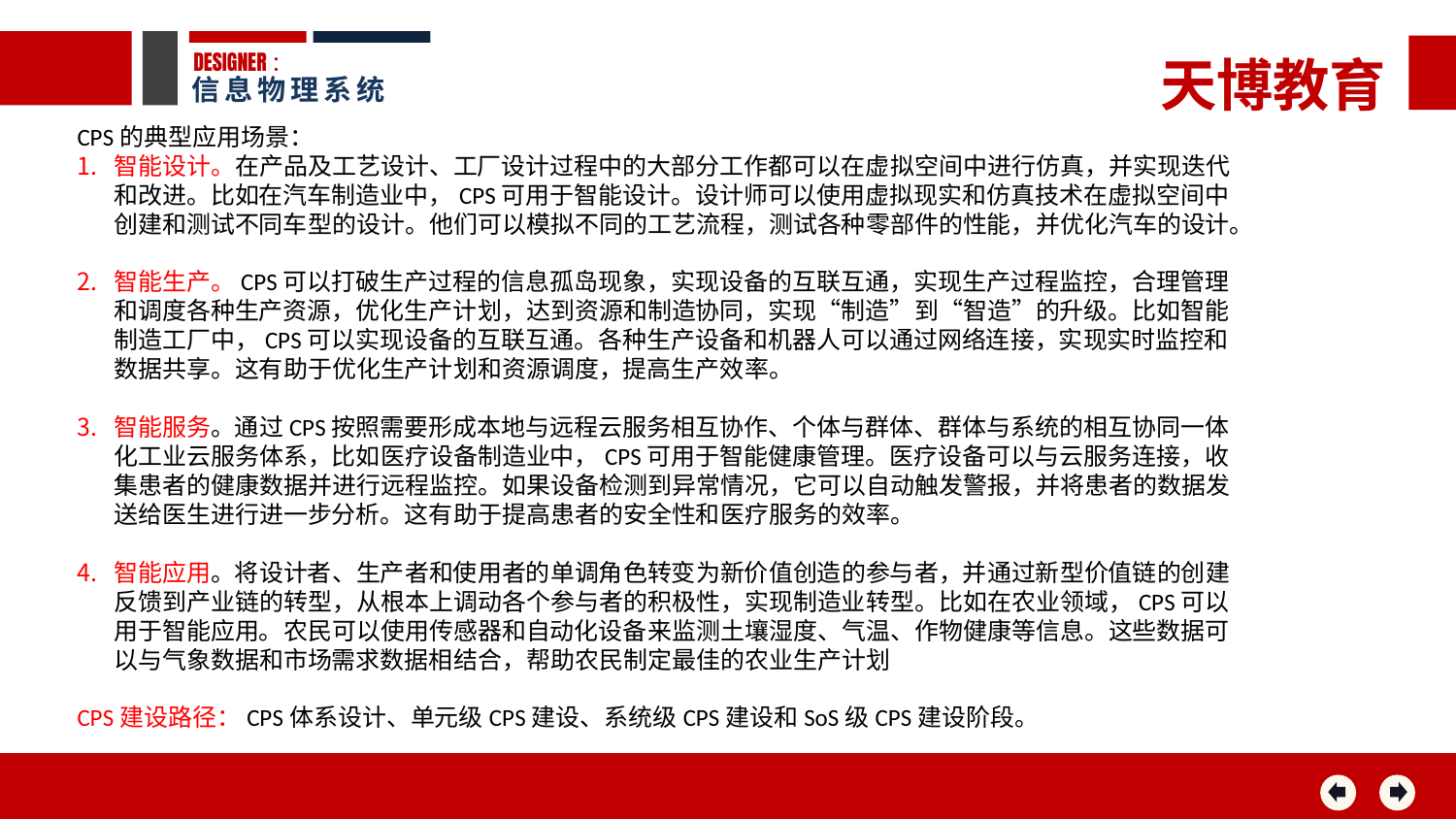

天博教育
DESIGNER：
信息物理系统
CPS的典型应用场景：
智能设计。在产品及工艺设计、工厂设计过程中的大部分工作都可以在虚拟空间中进行仿真，并实现迭代和改进。比如在汽车制造业中，CPS可用于智能设计。设计师可以使用虚拟现实和仿真技术在虚拟空间中创建和测试不同车型的设计。他们可以模拟不同的工艺流程，测试各种零部件的性能，并优化汽车的设计。

智能生产。CPS可以打破生产过程的信息孤岛现象，实现设备的互联互通，实现生产过程监控，合理管理和调度各种生产资源，优化生产计划，达到资源和制造协同，实现“制造”到“智造”的升级。比如智能制造工厂中，CPS可以实现设备的互联互通。各种生产设备和机器人可以通过网络连接，实现实时监控和数据共享。这有助于优化生产计划和资源调度，提高生产效率。

智能服务。通过CPS按照需要形成本地与远程云服务相互协作、个体与群体、群体与系统的相互协同一体化工业云服务体系，比如医疗设备制造业中，CPS可用于智能健康管理。医疗设备可以与云服务连接，收集患者的健康数据并进行远程监控。如果设备检测到异常情况，它可以自动触发警报，并将患者的数据发送给医生进行进一步分析。这有助于提高患者的安全性和医疗服务的效率。

智能应用。将设计者、生产者和使用者的单调角色转变为新价值创造的参与者，并通过新型价值链的创建反馈到产业链的转型，从根本上调动各个参与者的积极性，实现制造业转型。比如在农业领域，CPS可以用于智能应用。农民可以使用传感器和自动化设备来监测土壤湿度、气温、作物健康等信息。这些数据可以与气象数据和市场需求数据相结合，帮助农民制定最佳的农业生产计划

CPS建设路径：CPS体系设计、单元级CPS建设、系统级CPS建设和SoS级CPS建设阶段。